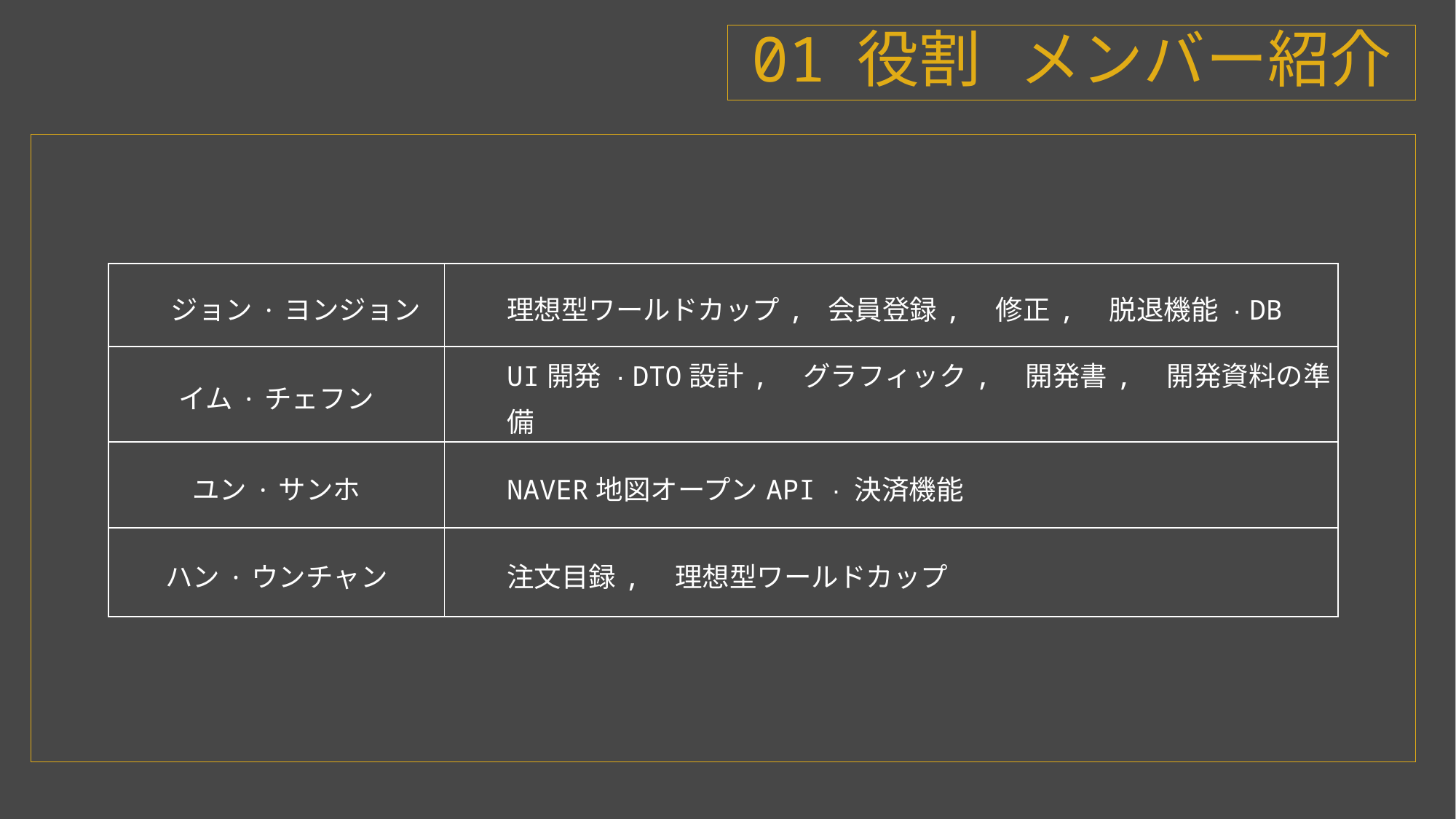

# 01 役割　メンバー紹介

| ジョン·ヨンジョン | 理想型ワールドカップ, 会員登録,　修正,　脱退機能 · DB |
| --- | --- |
| イム·チェフン | UI開発 · DTO設計,　グラフィック,　開発書,　開発資料の準備 |
| ユン·サンホ | NAVER地図オープンAPI · 決済機能 |
| ハン·ウンチャン | 注文目録,　理想型ワールドカップ |